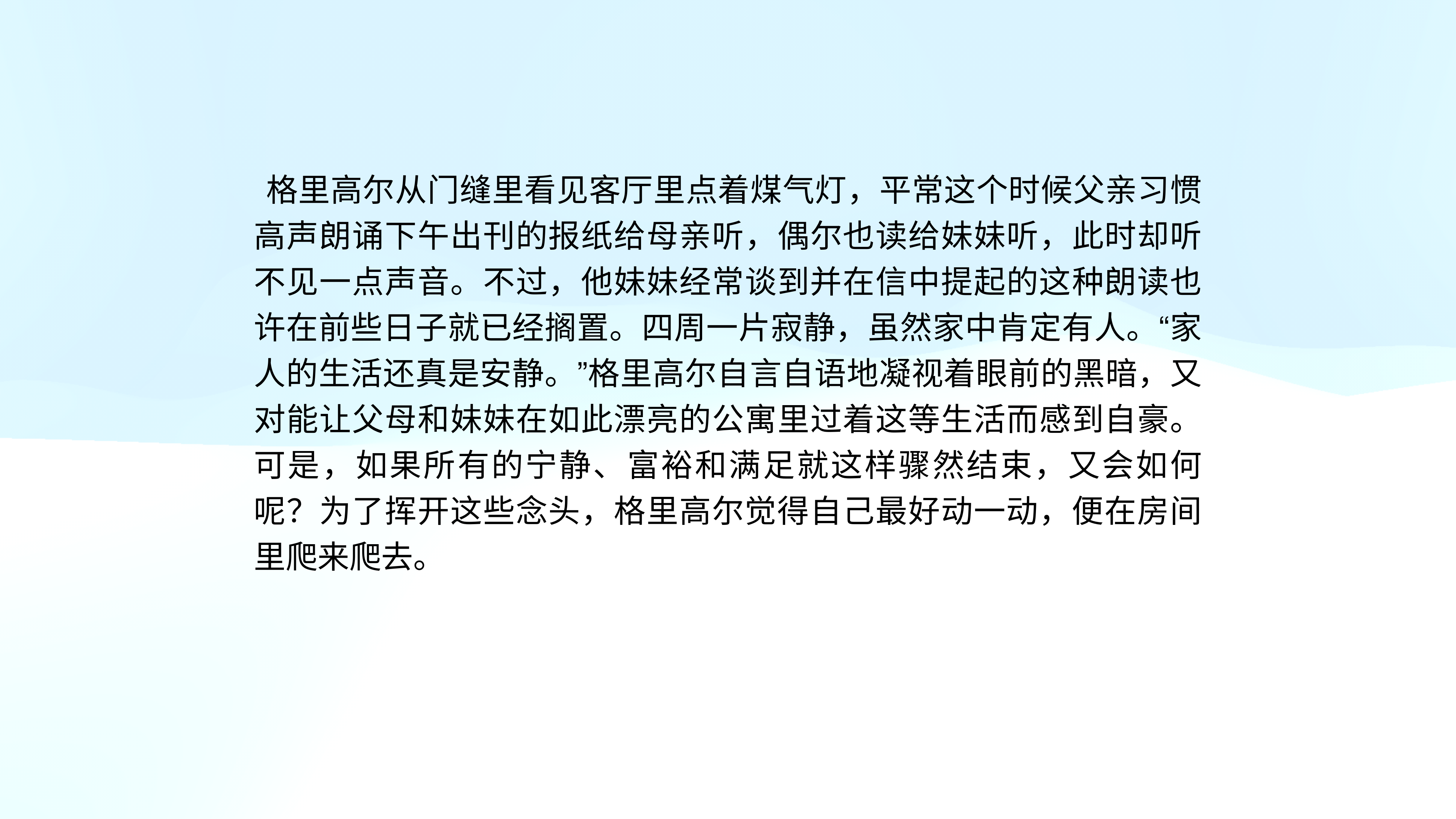

格里高尔从门缝里看见客厅里点着煤气灯，平常这个时候父亲习惯高声朗诵下午出刊的报纸给母亲听，偶尔也读给妹妹听，此时却听不见一点声音。不过，他妹妹经常谈到并在信中提起的这种朗读也许在前些日子就已经搁置。四周一片寂静，虽然家中肯定有人。“家人的生活还真是安静。”格里高尔自言自语地凝视着眼前的黑暗，又对能让父母和妹妹在如此漂亮的公寓里过着这等生活而感到自豪。可是，如果所有的宁静、富裕和满足就这样骤然结束，又会如何呢？为了挥开这些念头，格里高尔觉得自己最好动一动，便在房间里爬来爬去。